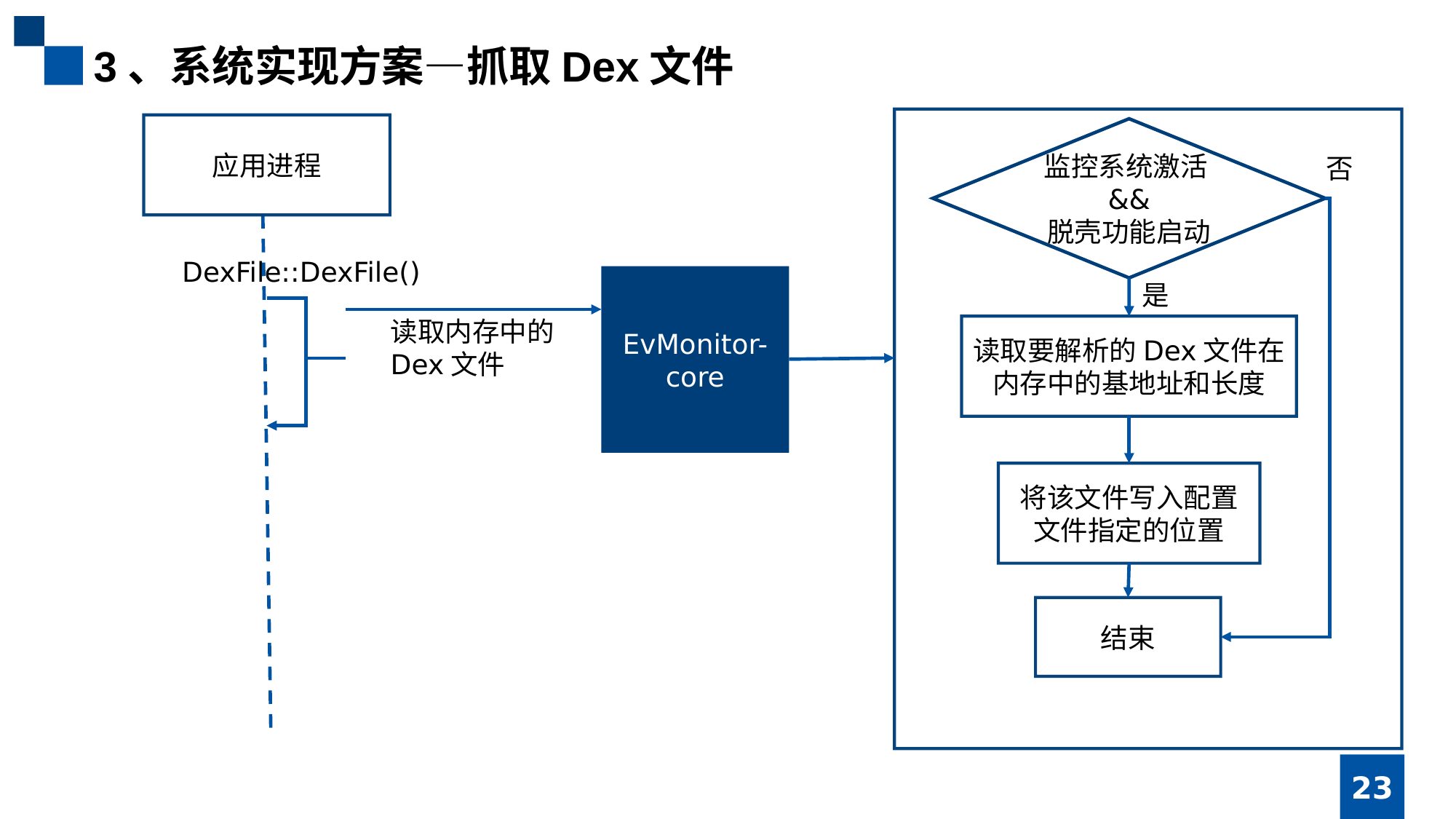

3、系统实现方案—抓取Dex文件

应用进程
监控系统激活&&
脱壳功能启动
否
DexFile::DexFile()
EvMonitor-core
是
读取内存中的Dex文件
读取要解析的Dex文件在内存中的基地址和长度
将该文件写入配置文件指定的位置
结束
23